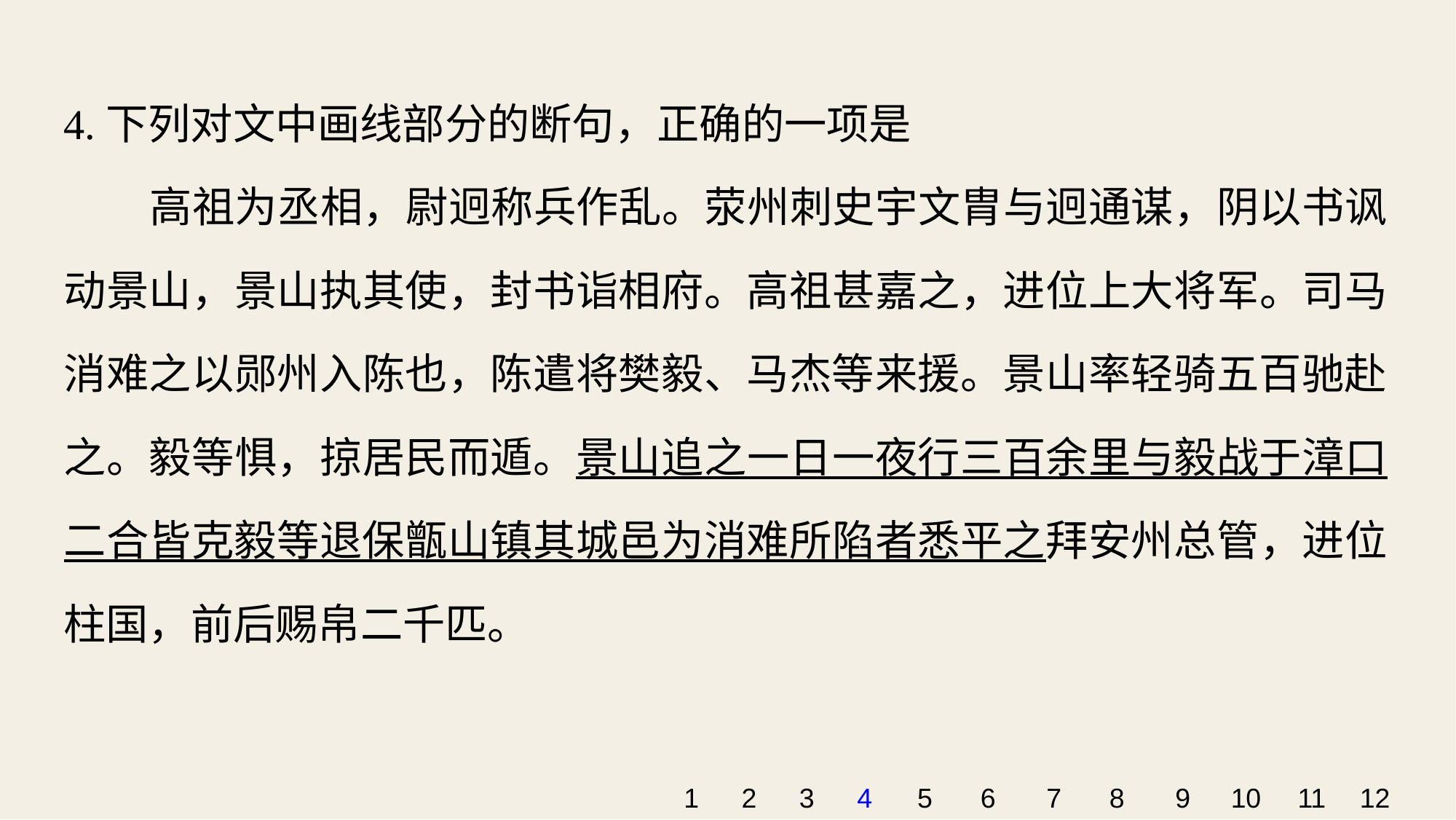

4.下列对文中画线部分的断句，正确的一项是
高祖为丞相，尉迥称兵作乱。荥州刺史宇文胄与迥通谋，阴以书讽动景山，景山执其使，封书诣相府。高祖甚嘉之，进位上大将军。司马消难之以郧州入陈也，陈遣将樊毅、马杰等来援。景山率轻骑五百驰赴之。毅等惧，掠居民而遁。景山追之一日一夜行三百余里与毅战于漳口二合皆克毅等退保甑山镇其城邑为消难所陷者悉平之拜安州总管，进位柱国，前后赐帛二千匹。
1
2
3
4
5
6
7
8
9
10
11
12